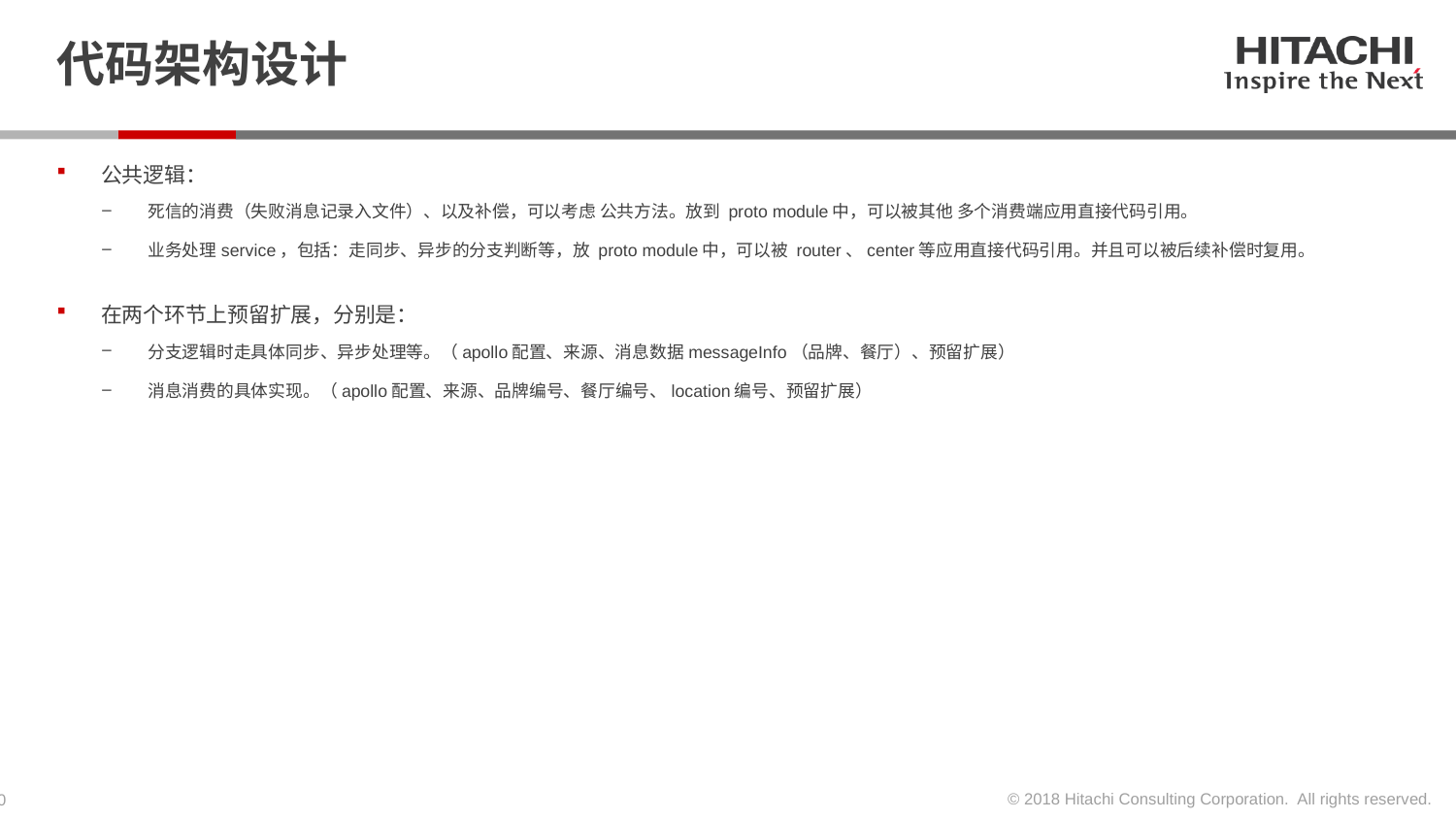

# 代码架构设计
公共逻辑：
死信的消费（失败消息记录入文件）、以及补偿，可以考虑 公共方法。放到 proto module中，可以被其他 多个消费端应用直接代码引用。
业务处理service，包括：走同步、异步的分支判断等，放 proto module中，可以被 router、center等应用直接代码引用。并且可以被后续补偿时复用。
在两个环节上预留扩展，分别是：
分支逻辑时走具体同步、异步处理等。（apollo配置、来源、消息数据messageInfo（品牌、餐厅）、预留扩展）
消息消费的具体实现。（apollo配置、来源、品牌编号、餐厅编号、location编号、预留扩展）